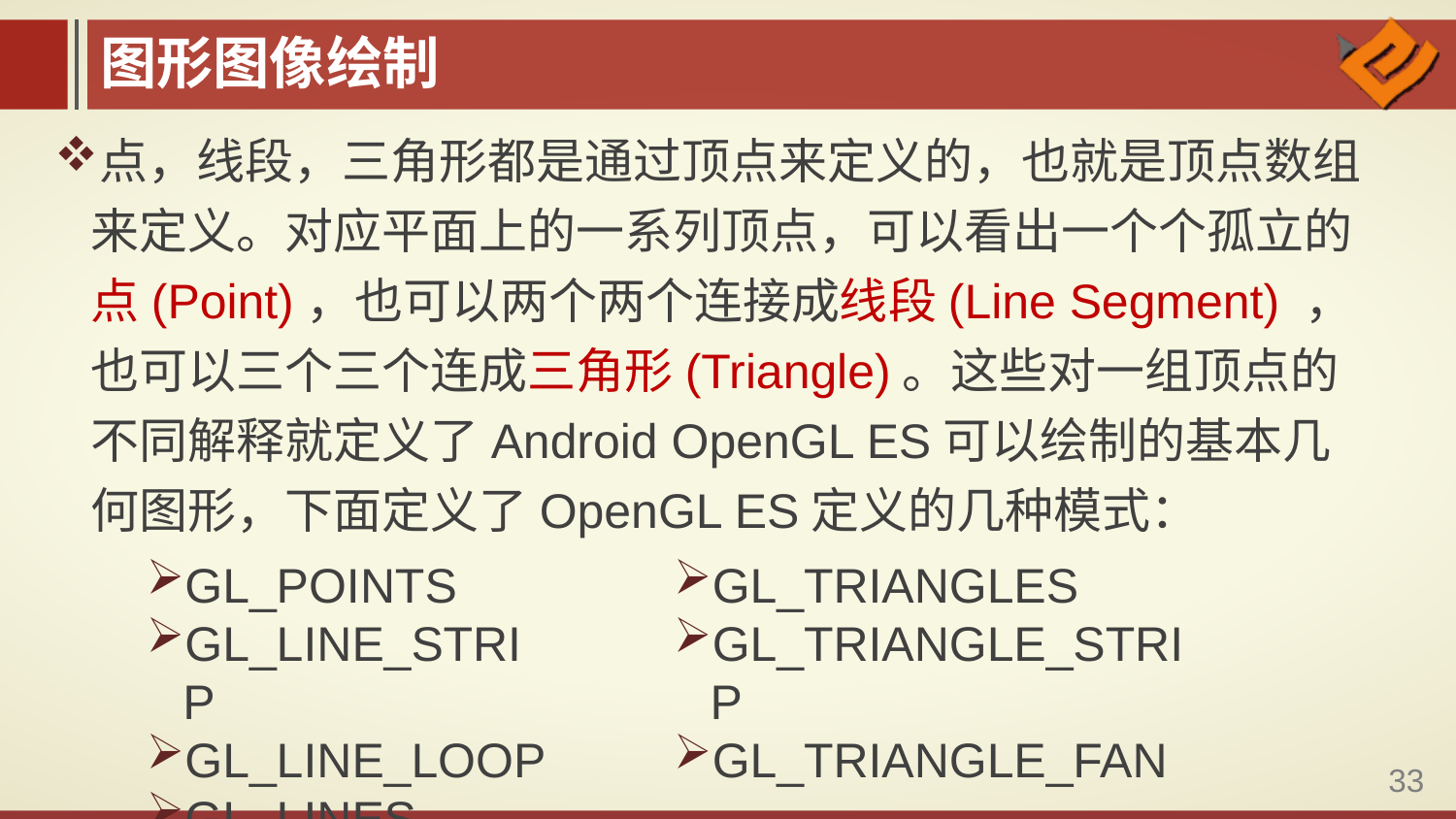

图形图像绘制
点，线段，三角形都是通过顶点来定义的，也就是顶点数组来定义。对应平面上的一系列顶点，可以看出一个个孤立的点(Point)，也可以两个两个连接成线段(Line Segment) ，也可以三个三个连成三角形(Triangle)。这些对一组顶点的不同解释就定义了Android OpenGL ES可以绘制的基本几何图形，下面定义了OpenGL ES定义的几种模式：
GL_POINTS
GL_LINE_STRIP
GL_LINE_LOOP
GL_LINES
GL_TRIANGLES
GL_TRIANGLE_STRIP
GL_TRIANGLE_FAN